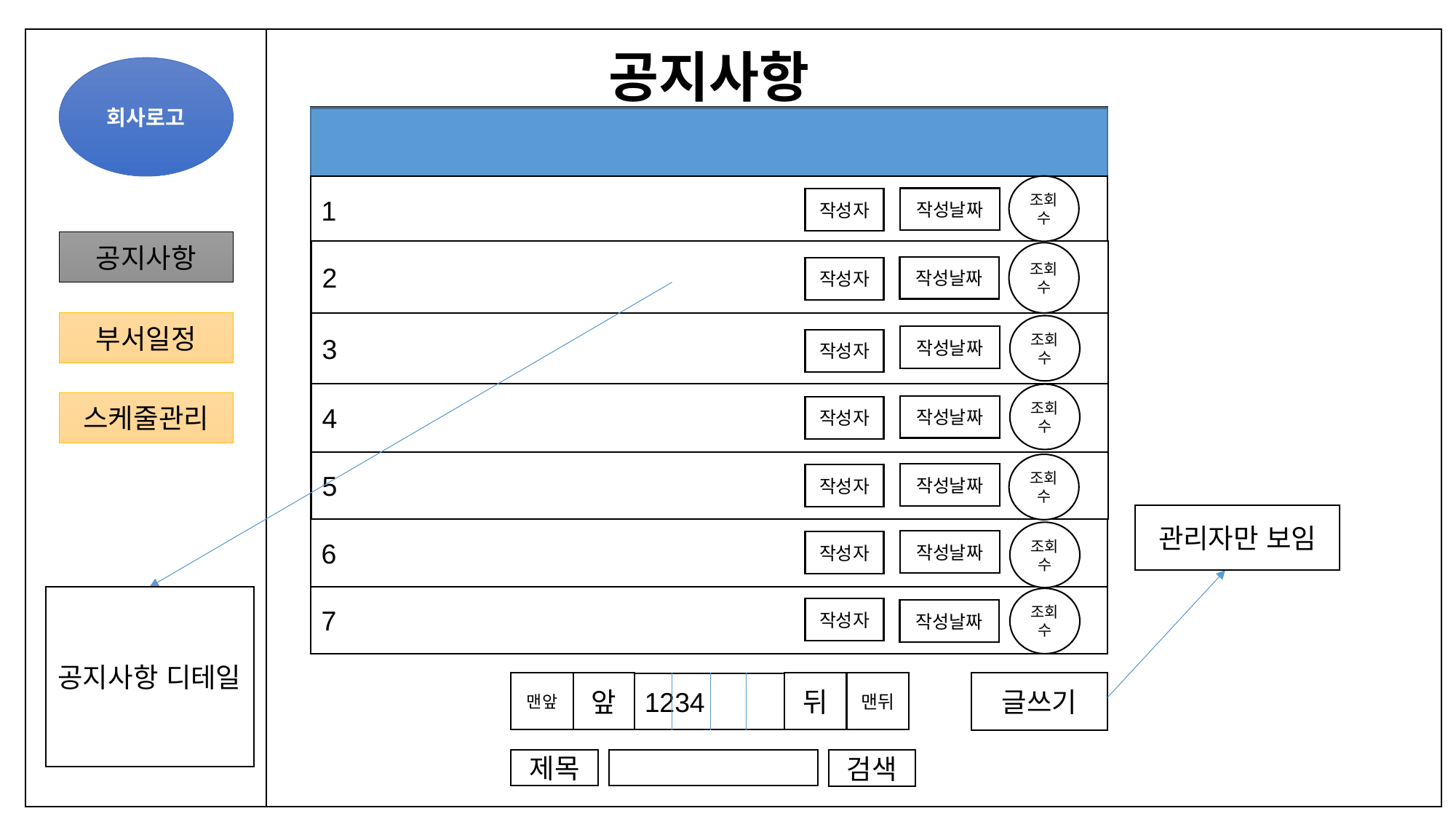

회사로고
공지사항

조회수
1
작성날짜
작성자
공지사항
2
조회수
작성날짜
작성자
부서일정
3
조회수
작성날짜
작성자
4
조회수
스케줄관리
작성날짜
작성자
5
조회수
작성날짜
작성자
관리자만 보임
6
조회수
작성날짜
작성자
7
공지사항 디테일
조회수
작성자
작성날짜
맨앞
앞
뒤
맨뒤
글쓰기
1234
제목

검색